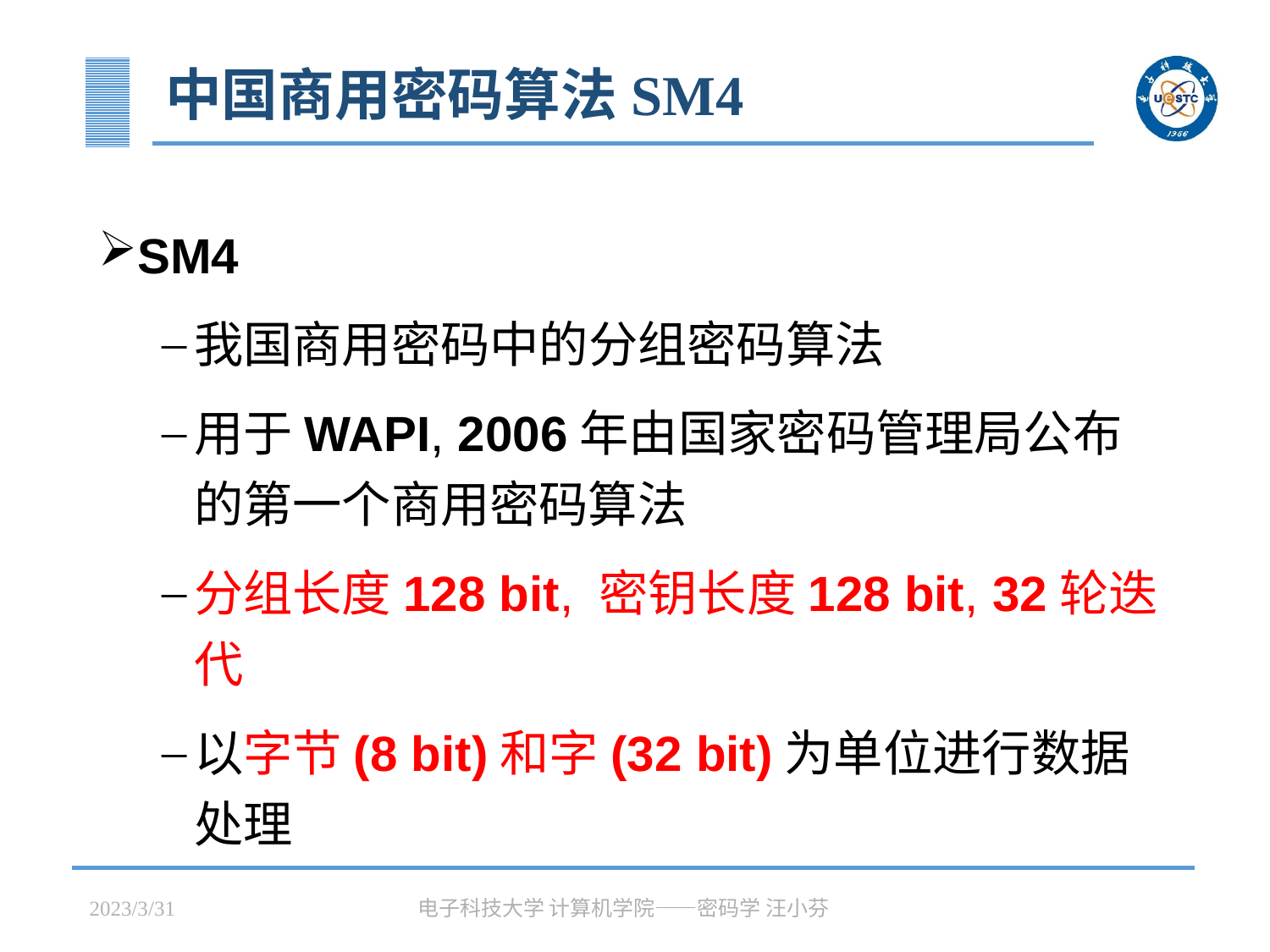

# 中国商用密码算法SM4
SM4
我国商用密码中的分组密码算法
用于WAPI, 2006年由国家密码管理局公布的第一个商用密码算法
分组长度128 bit, 密钥长度128 bit, 32轮迭代
以字节(8 bit)和字(32 bit)为单位进行数据处理

2023/3/31
电子科技大学 计算机学院——密码学 汪小芬